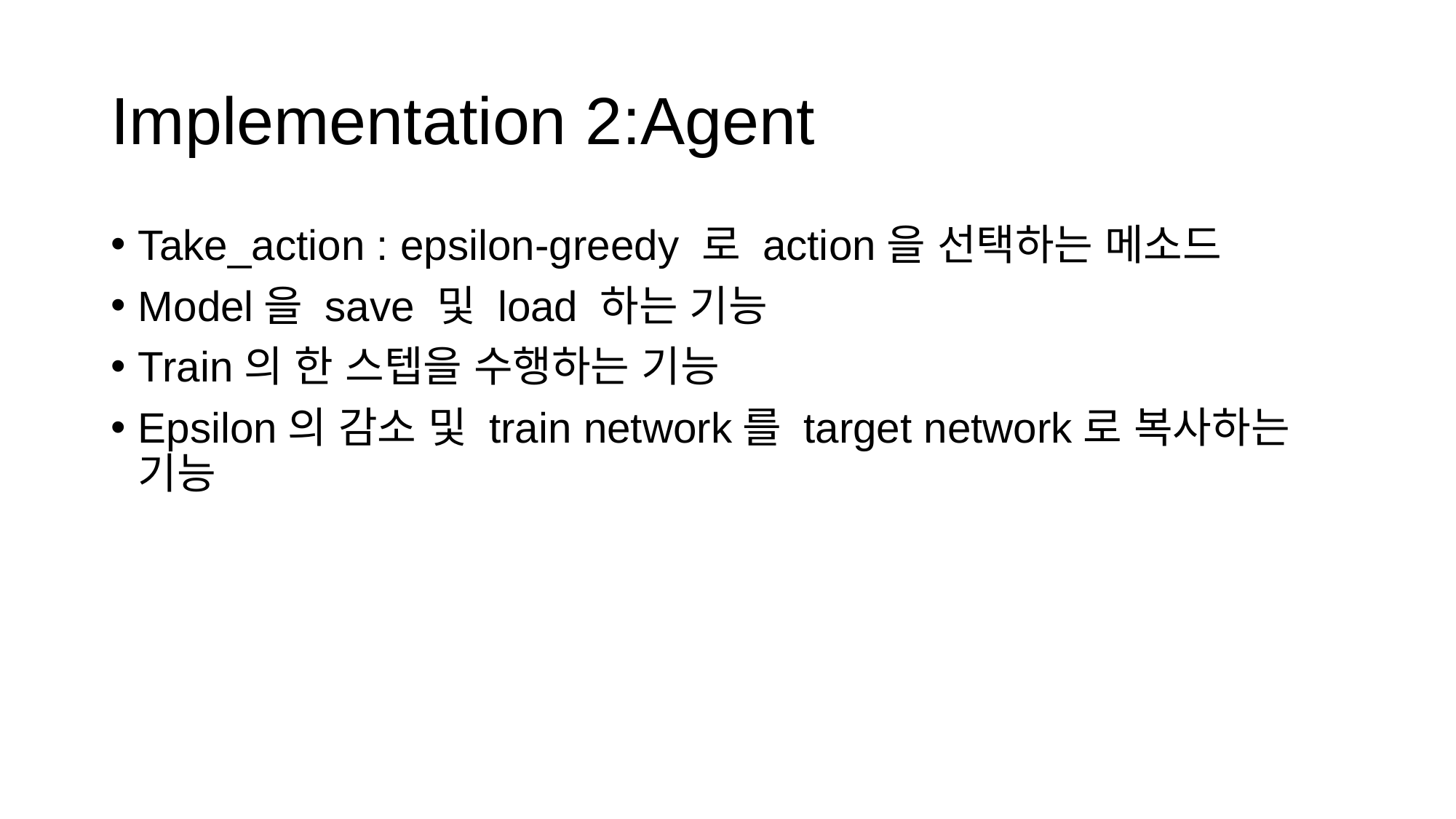

# Implementation 2:Agent
Take_action : epsilon-greedy 로 action을 선택하는 메소드
Model을 save 및 load 하는 기능
Train의 한 스텝을 수행하는 기능
Epsilon의 감소 및 train network를 target network로 복사하는 기능